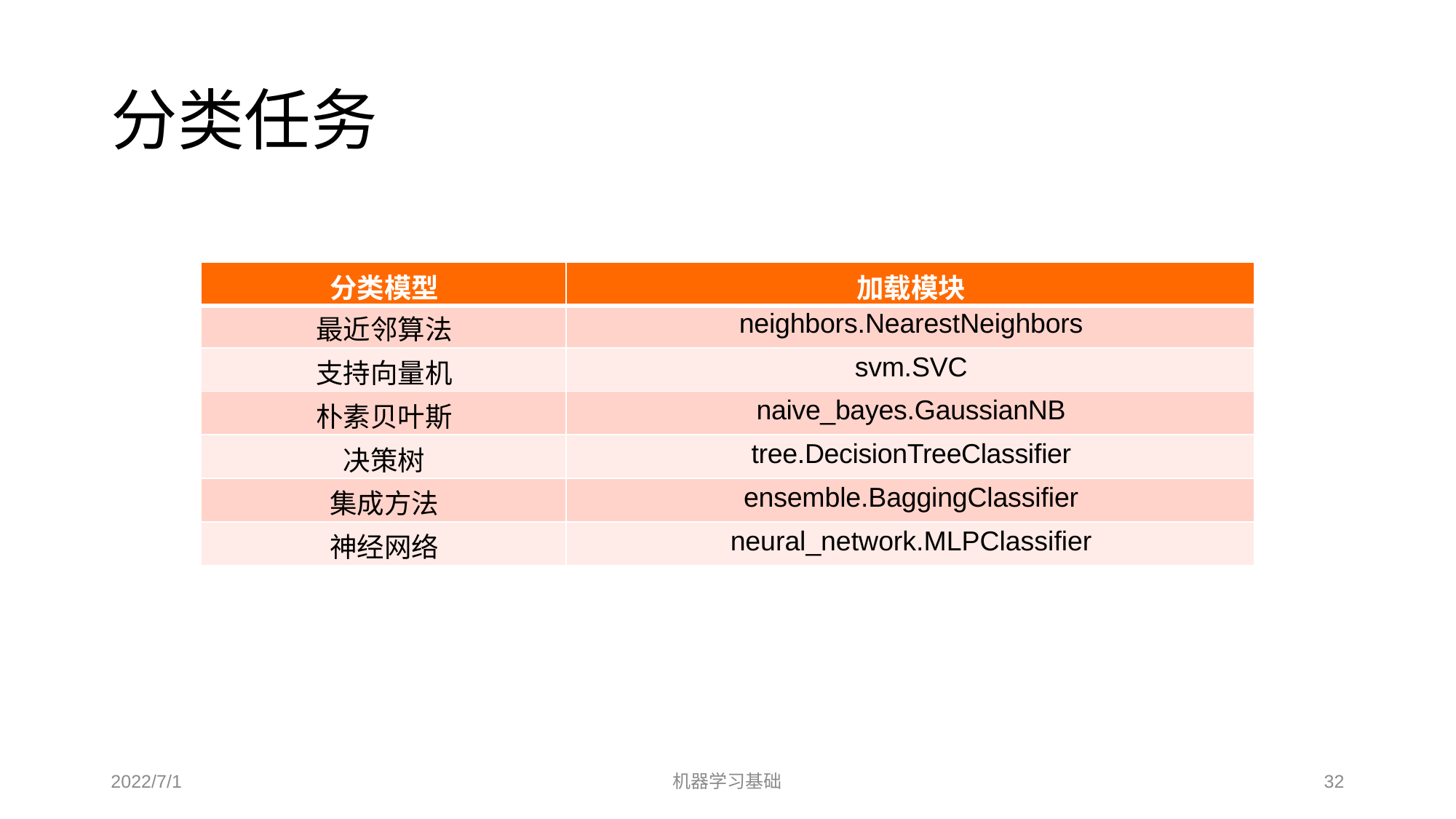

# 分类任务
| 分类模型 | 加载模块 |
| --- | --- |
| 最近邻算法 | neighbors.NearestNeighbors |
| 支持向量机 | svm.SVC |
| 朴素贝叶斯 | naive\_bayes.GaussianNB |
| 决策树 | tree.DecisionTreeClassifier |
| 集成方法 | ensemble.BaggingClassifier |
| 神经网络 | neural\_network.MLPClassifier |
2022/7/1
机器学习基础
32